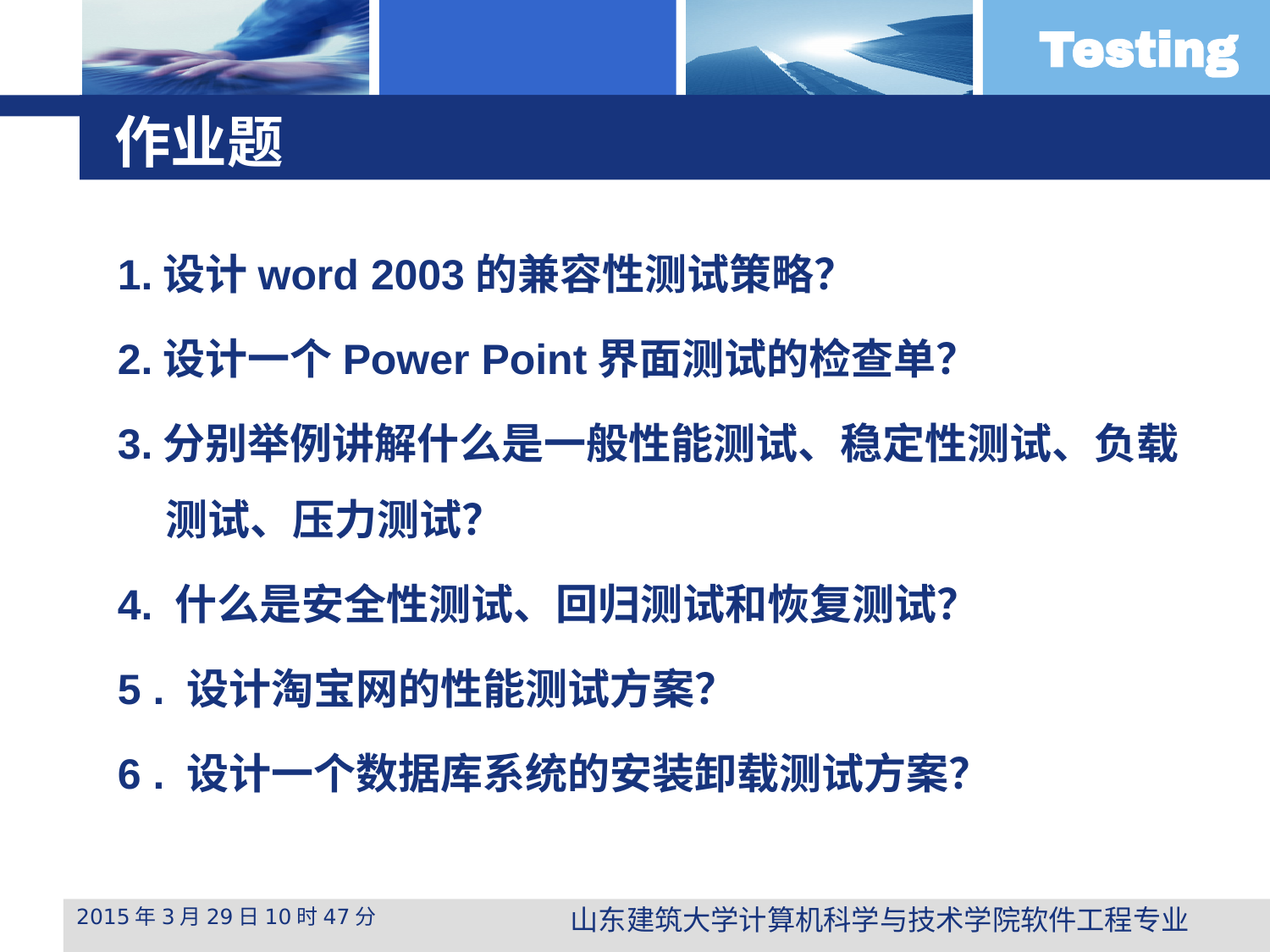

# 作业题
1.设计word 2003的兼容性测试策略？
2.设计一个Power Point界面测试的检查单？
3.分别举例讲解什么是一般性能测试、稳定性测试、负载测试、压力测试？
4. 什么是安全性测试、回归测试和恢复测试？
5 . 设计淘宝网的性能测试方案？
6 . 设计一个数据库系统的安装卸载测试方案？
山东建筑大学计算机科学与技术学院软件工程专业
2015年3月29日10时47分